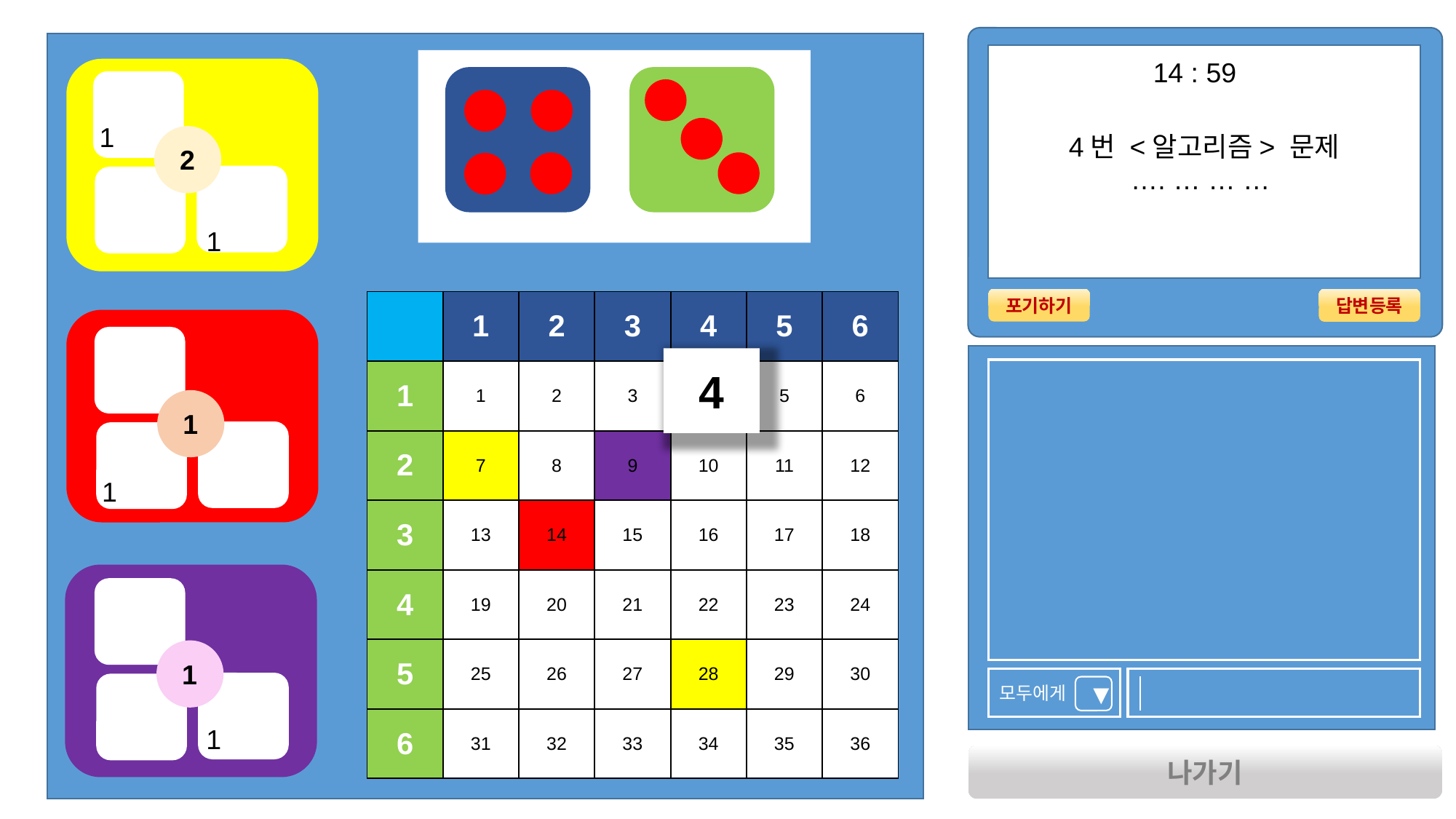

4번 <알고리즘> 문제
…. … … …

14 : 59

1

2

1
포기하기
답변등록
|  | 1 | 2 | 3 | 4 | 5 | 6 |
| --- | --- | --- | --- | --- | --- | --- |
| 1 | 1 | 2 | 3 | 4 | 5 | 6 |
| 2 | 7 | 8 | 9 | 10 | 11 | 12 |
| 3 | 13 | 14 | 15 | 16 | 17 | 18 |
| 4 | 19 | 20 | 21 | 22 | 23 | 24 |
| 5 | 25 | 26 | 27 | 28 | 29 | 30 |
| 6 | 31 | 32 | 33 | 34 | 35 | 36 |

채팅창

모두에게

▼
4

1

1

1

1
나가기